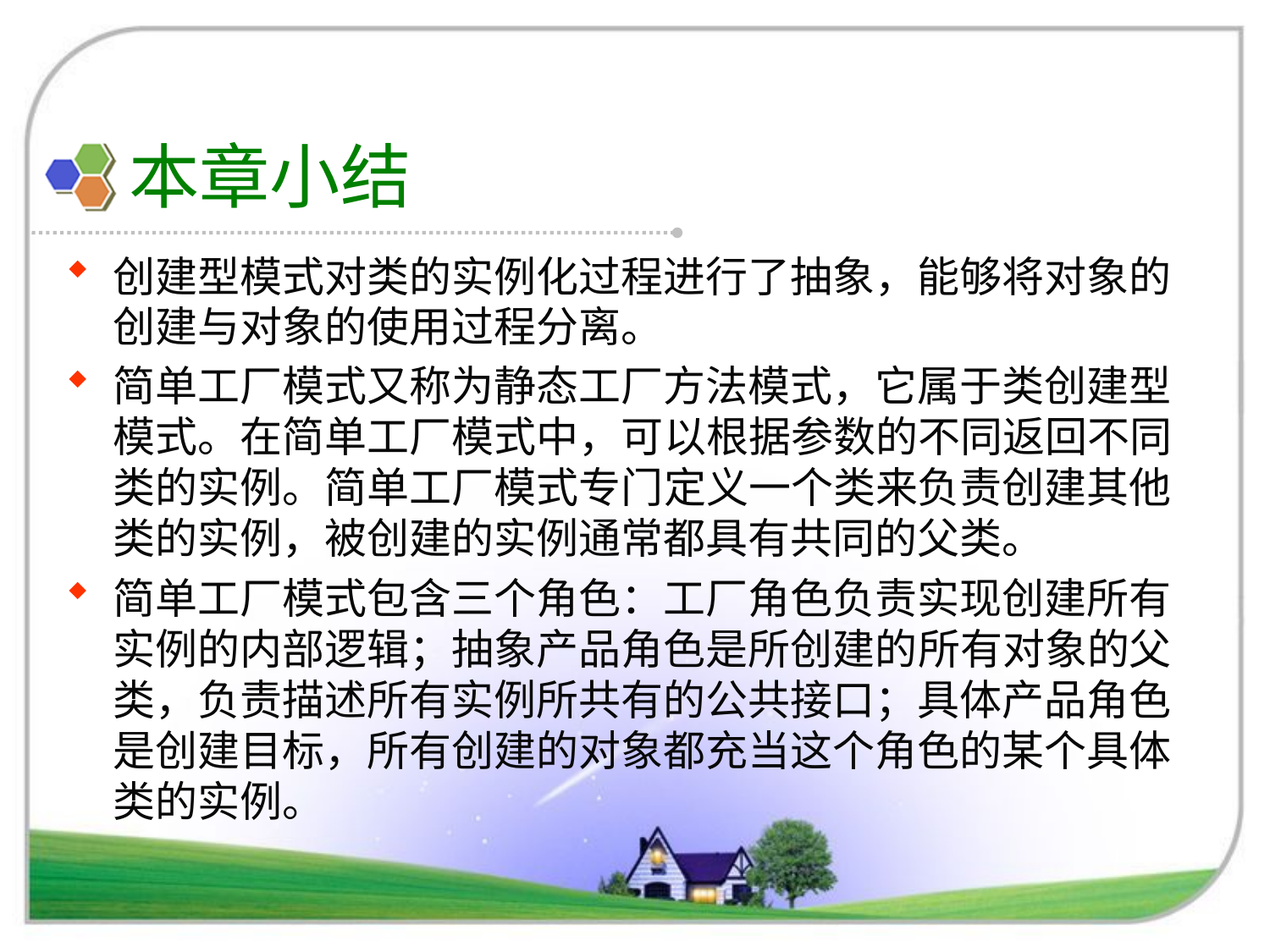

# 本章小结
创建型模式对类的实例化过程进行了抽象，能够将对象的创建与对象的使用过程分离。
简单工厂模式又称为静态工厂方法模式，它属于类创建型模式。在简单工厂模式中，可以根据参数的不同返回不同类的实例。简单工厂模式专门定义一个类来负责创建其他类的实例，被创建的实例通常都具有共同的父类。
简单工厂模式包含三个角色：工厂角色负责实现创建所有实例的内部逻辑；抽象产品角色是所创建的所有对象的父类，负责描述所有实例所共有的公共接口；具体产品角色是创建目标，所有创建的对象都充当这个角色的某个具体类的实例。